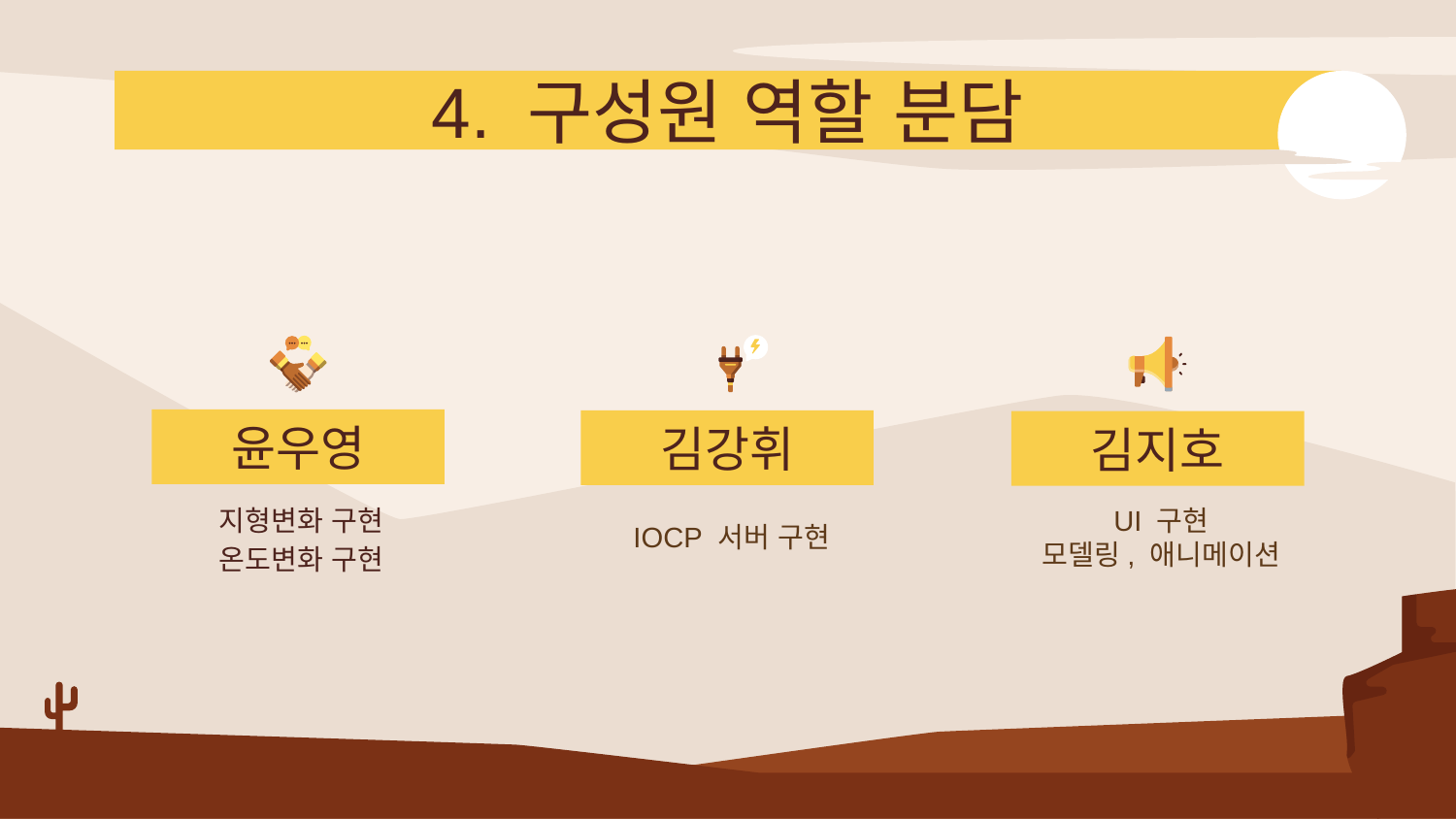

# 4. 구성원 역할 분담

윤우영
김지호
김강휘
김지호
지형변화 구현
온도변화 구현
IOCP 서버 구현
UI 구현
모델링, 애니메이션